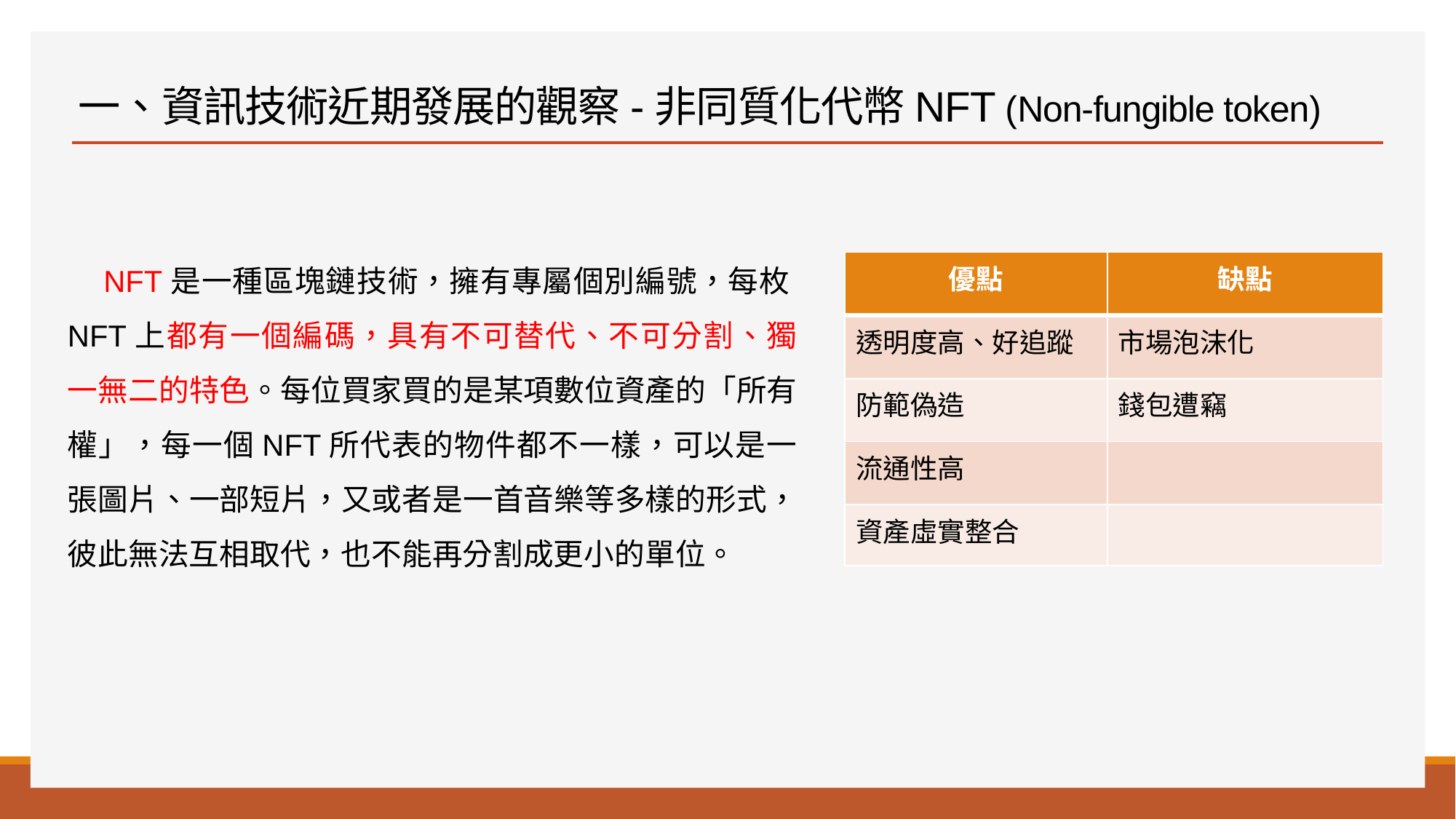

# 一、資訊技術近期發展的觀察-非同質化代幣NFT (Non-fungible token)
    NFT是一種區塊鏈技術，擁有專屬個別編號，每枚NFT上都有一個編碼，具有不可替代、不可分割、獨一無二的特色。每位買家買的是某項數位資產的「所有權」，每一個NFT所代表的物件都不一樣，可以是一張圖片、一部短片，又或者是一首音樂等多樣的形式，彼此無法互相取代，也不能再分割成更小的單位。
| 優點 | 缺點 |
| --- | --- |
| 透明度高、好追蹤 | 市場泡沫化 |
| 防範偽造 | 錢包遭竊 |
| 流通性高 |  |
| 資產虛實整合 |  |